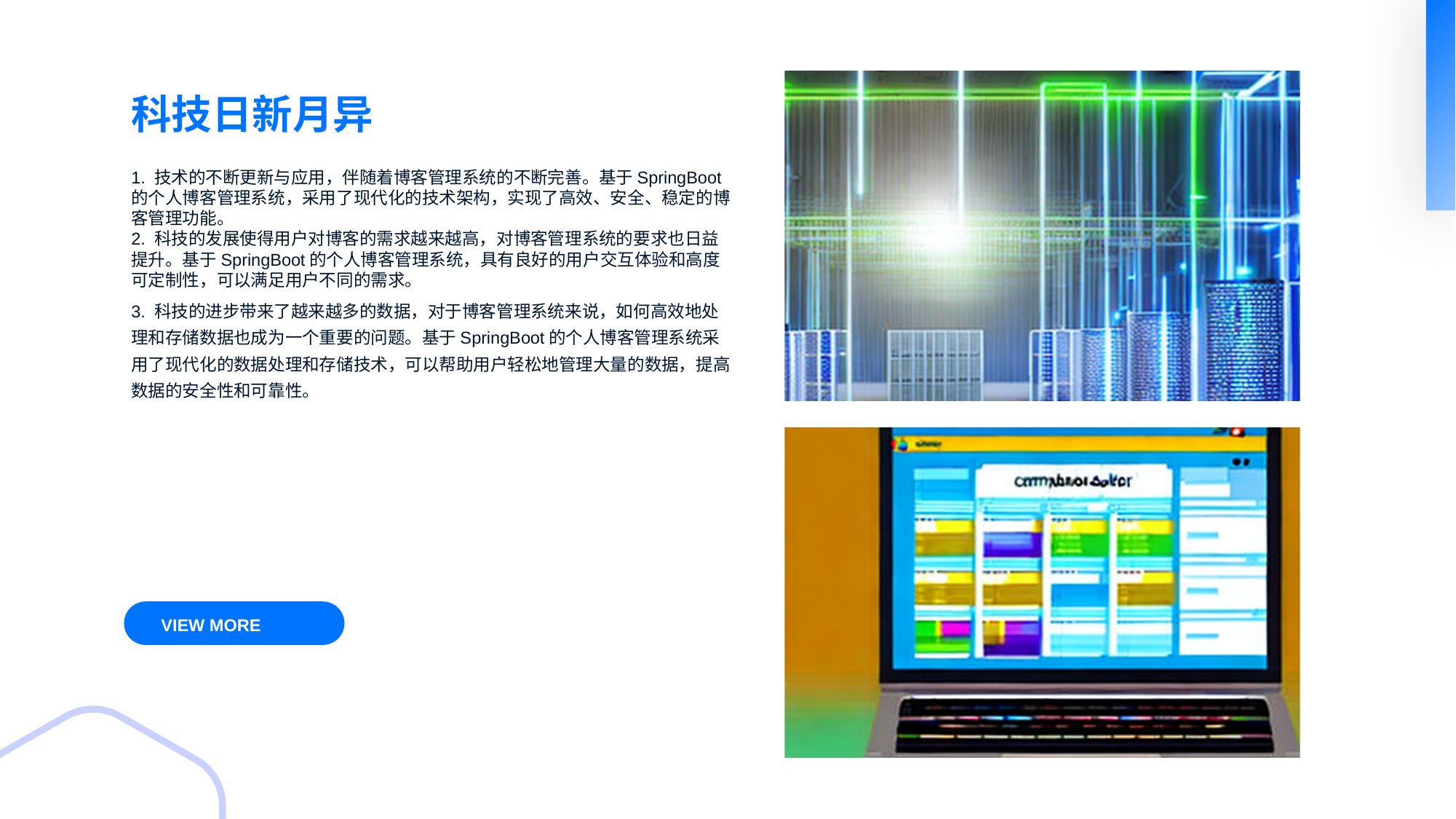

科技日新月异
1. 技术的不断更新与应用，伴随着博客管理系统的不断完善。基于SpringBoot的个人博客管理系统，采用了现代化的技术架构，实现了高效、安全、稳定的博客管理功能。
2. 科技的发展使得用户对博客的需求越来越高，对博客管理系统的要求也日益提升。基于SpringBoot的个人博客管理系统，具有良好的用户交互体验和高度可定制性，可以满足用户不同的需求。
3. 科技的进步带来了越来越多的数据，对于博客管理系统来说，如何高效地处理和存储数据也成为一个重要的问题。基于SpringBoot的个人博客管理系统采用了现代化的数据处理和存储技术，可以帮助用户轻松地管理大量的数据，提高数据的安全性和可靠性。

VIEW MORE